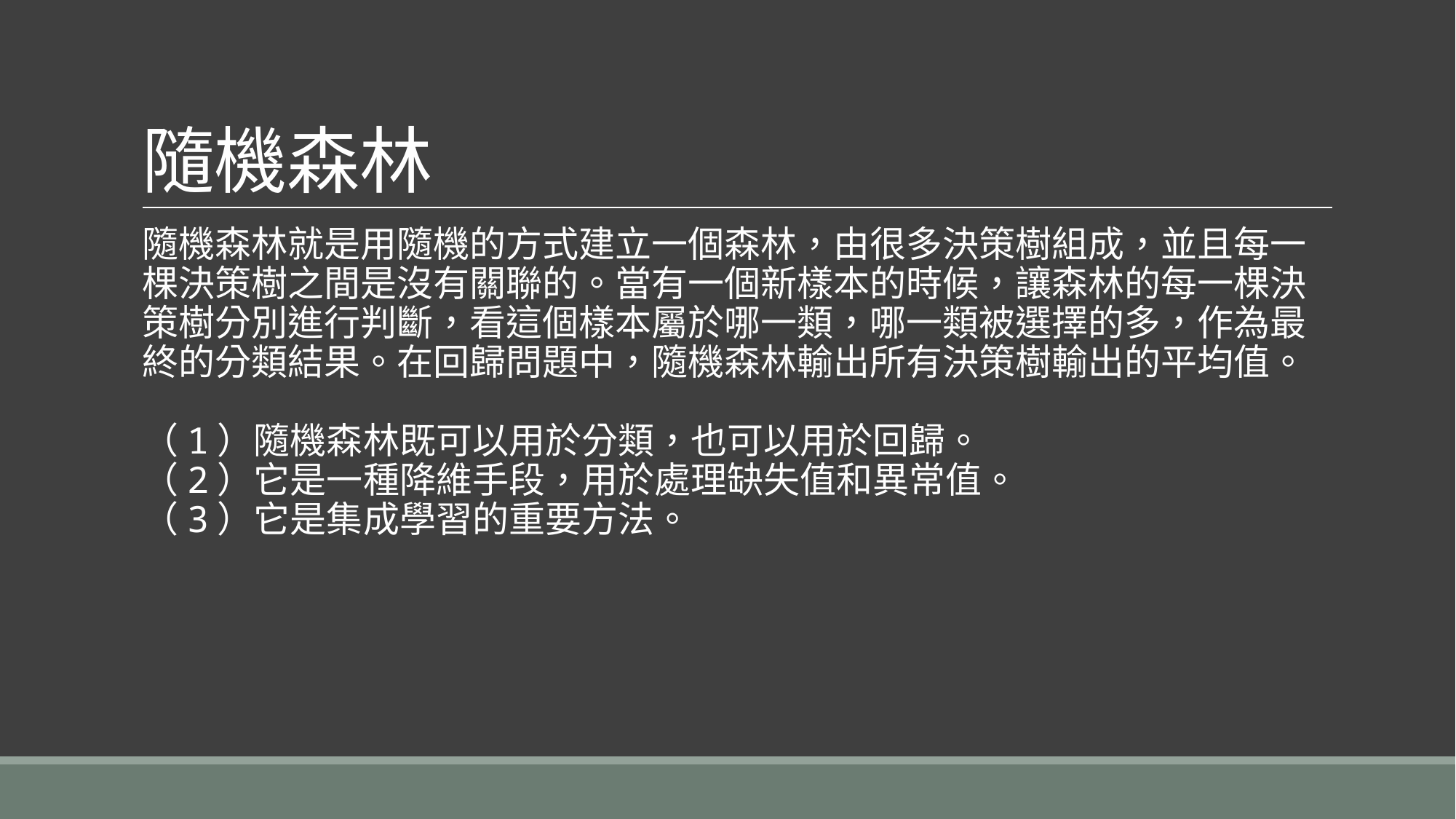

# 隨機森林
隨機森林就是用隨機的方式建立一個森林，由很多決策樹組成，並且每一棵決策樹之間是沒有關聯的。當有一個新樣本的時候，讓森林的每一棵決策樹分別進行判斷，看這個樣本屬於哪一類，哪一類被選擇的多，作為最終的分類結果。在回歸問題中，隨機森林輸出所有決策樹輸出的平均值。

（1）隨機森林既可以用於分類，也可以用於回歸。
（2）它是一種降維手段，用於處理缺失值和異常值。
（3）它是集成學習的重要方法。